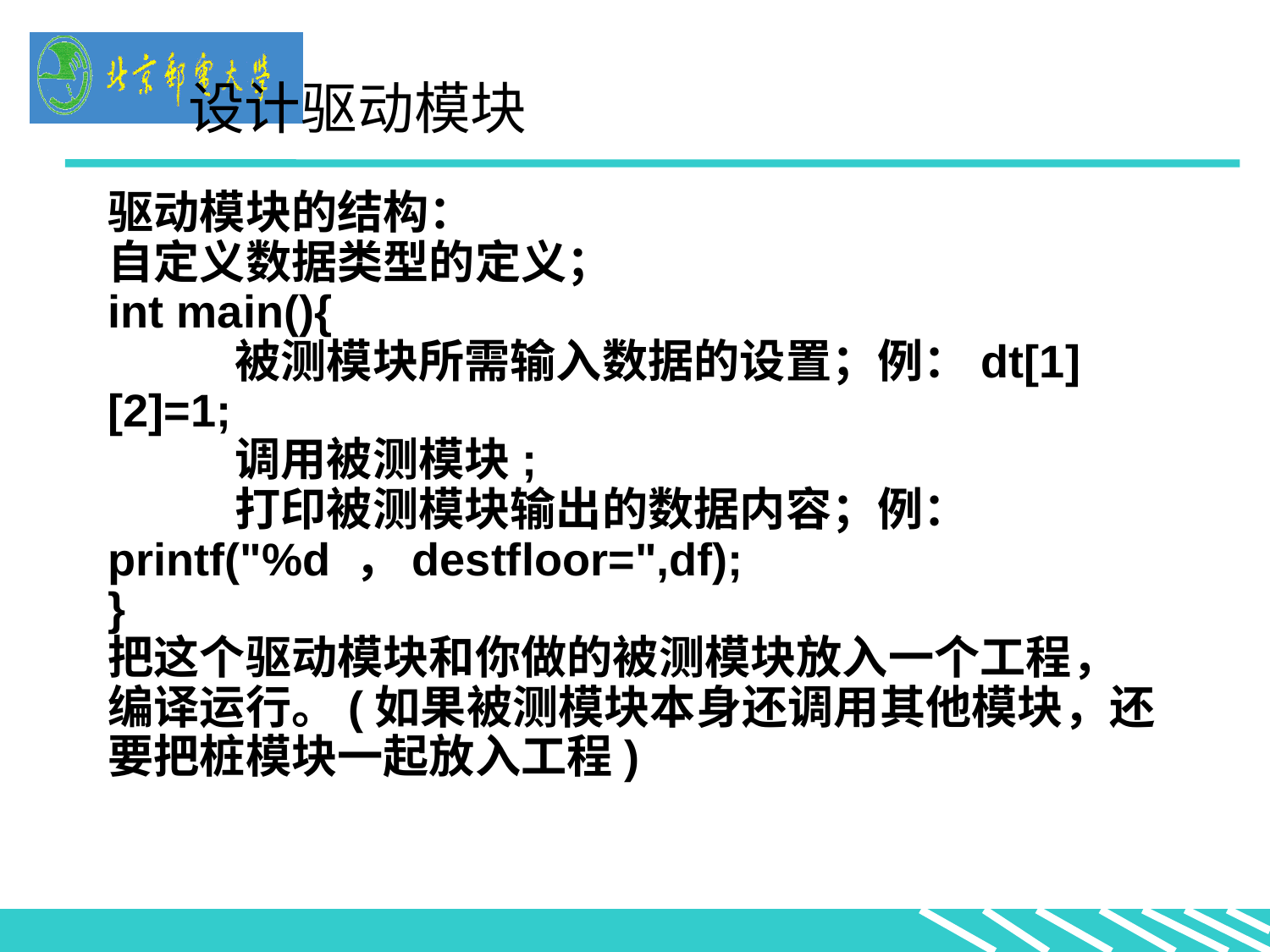

设计驱动模块
驱动模块的结构：
自定义数据类型的定义；
int main(){
	被测模块所需输入数据的设置；例：dt[1][2]=1;
	调用被测模块;
	打印被测模块输出的数据内容；例：printf("%d ，destfloor=",df);
}
把这个驱动模块和你做的被测模块放入一个工程，编译运行。(如果被测模块本身还调用其他模块，还要把桩模块一起放入工程)